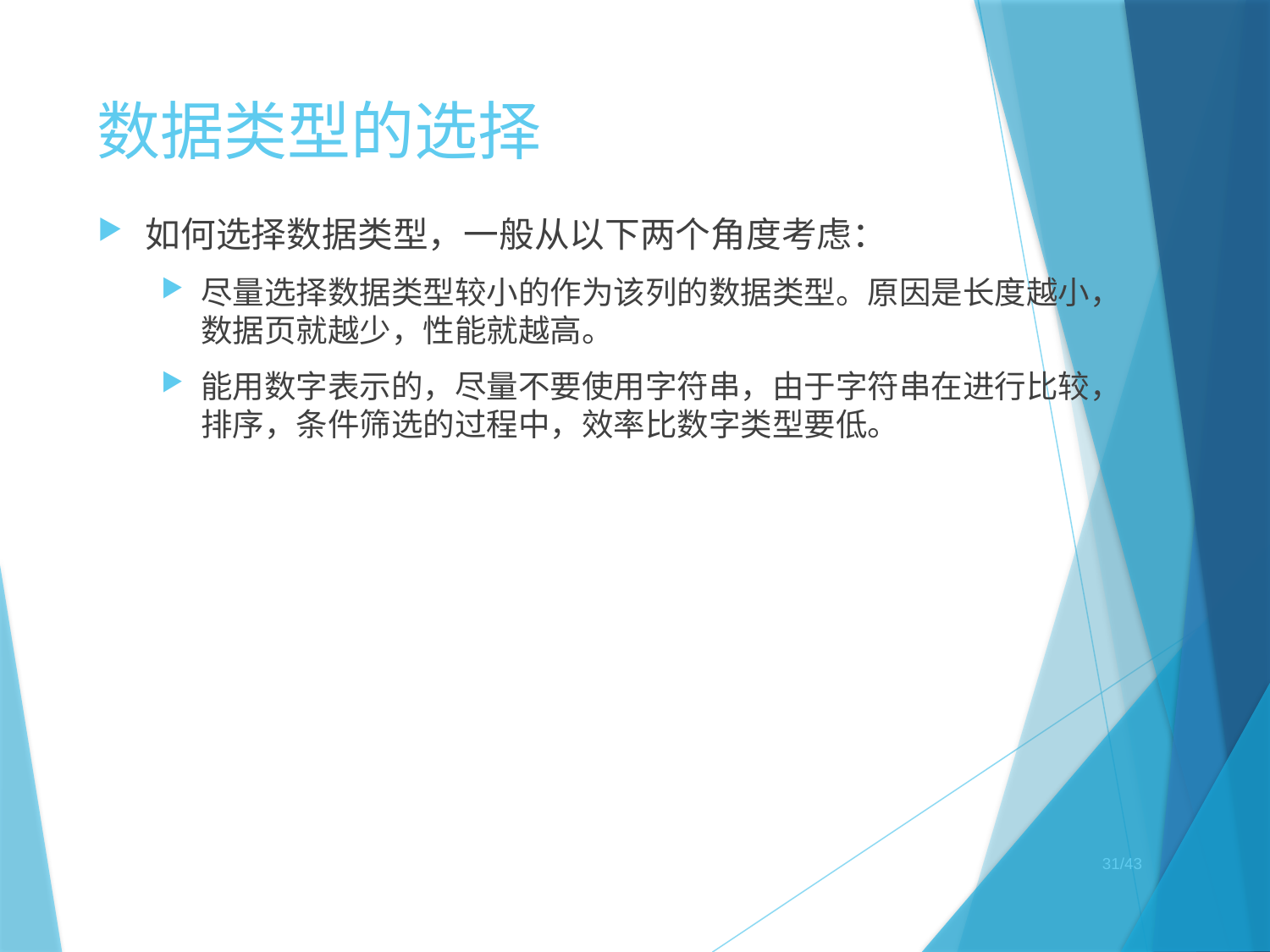

# 数据类型的选择
如何选择数据类型，一般从以下两个角度考虑：
尽量选择数据类型较小的作为该列的数据类型。原因是长度越小，数据页就越少，性能就越高。
能用数字表示的，尽量不要使用字符串，由于字符串在进行比较，排序，条件筛选的过程中，效率比数字类型要低。

31/43